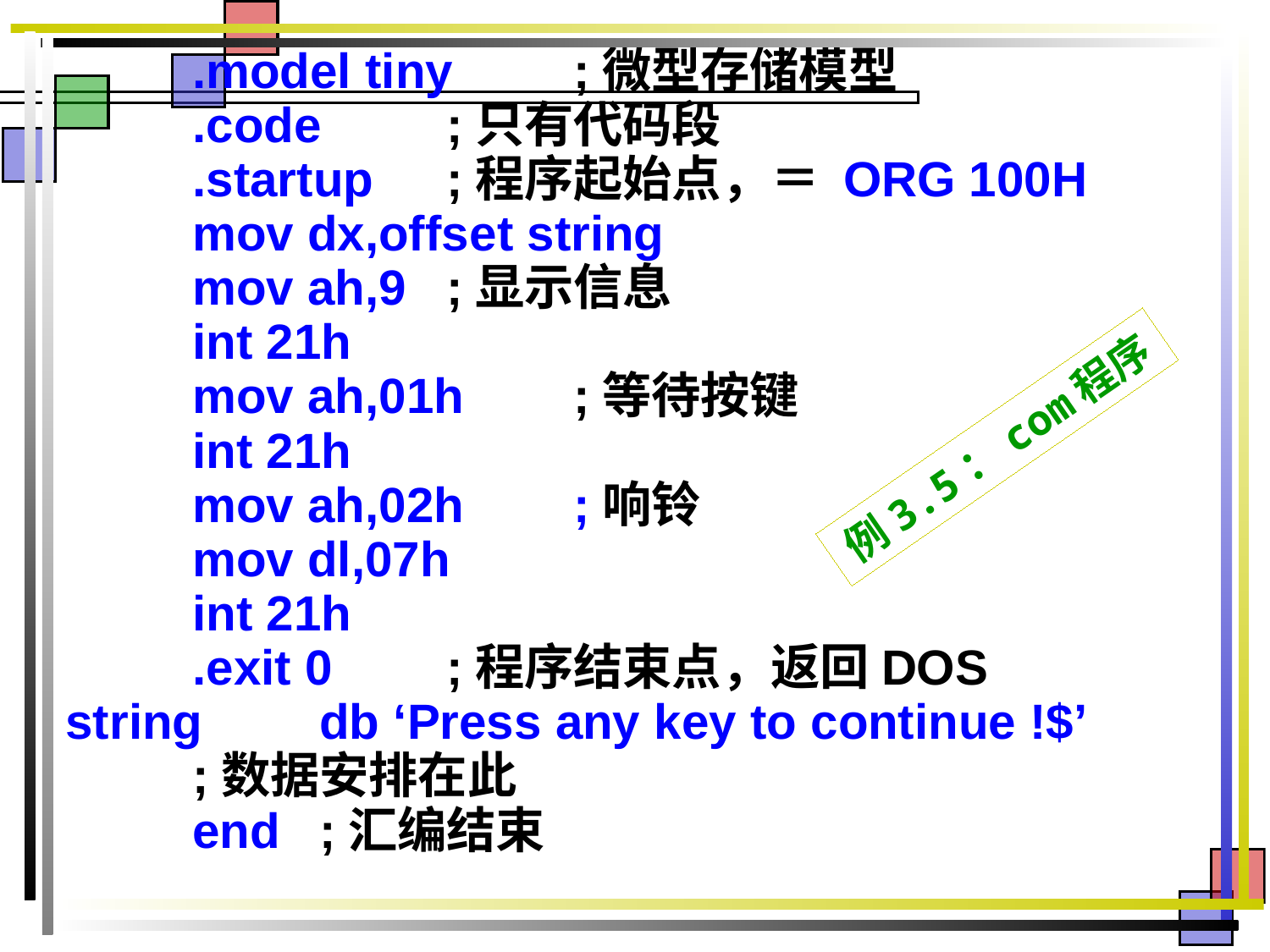

.model tiny	;微型存储模型
	.code	;只有代码段
	.startup	;程序起始点，＝ ORG 100H
	mov dx,offset string
	mov ah,9	;显示信息
	int 21h
	mov ah,01h	;等待按键
	int 21h
	mov ah,02h	;响铃
	mov dl,07h
	int 21h
	.exit 0	;程序结束点，返回DOS
string	db ‘Press any key to continue !$’
	;数据安排在此
	end	;汇编结束
# 例3.5：com程序